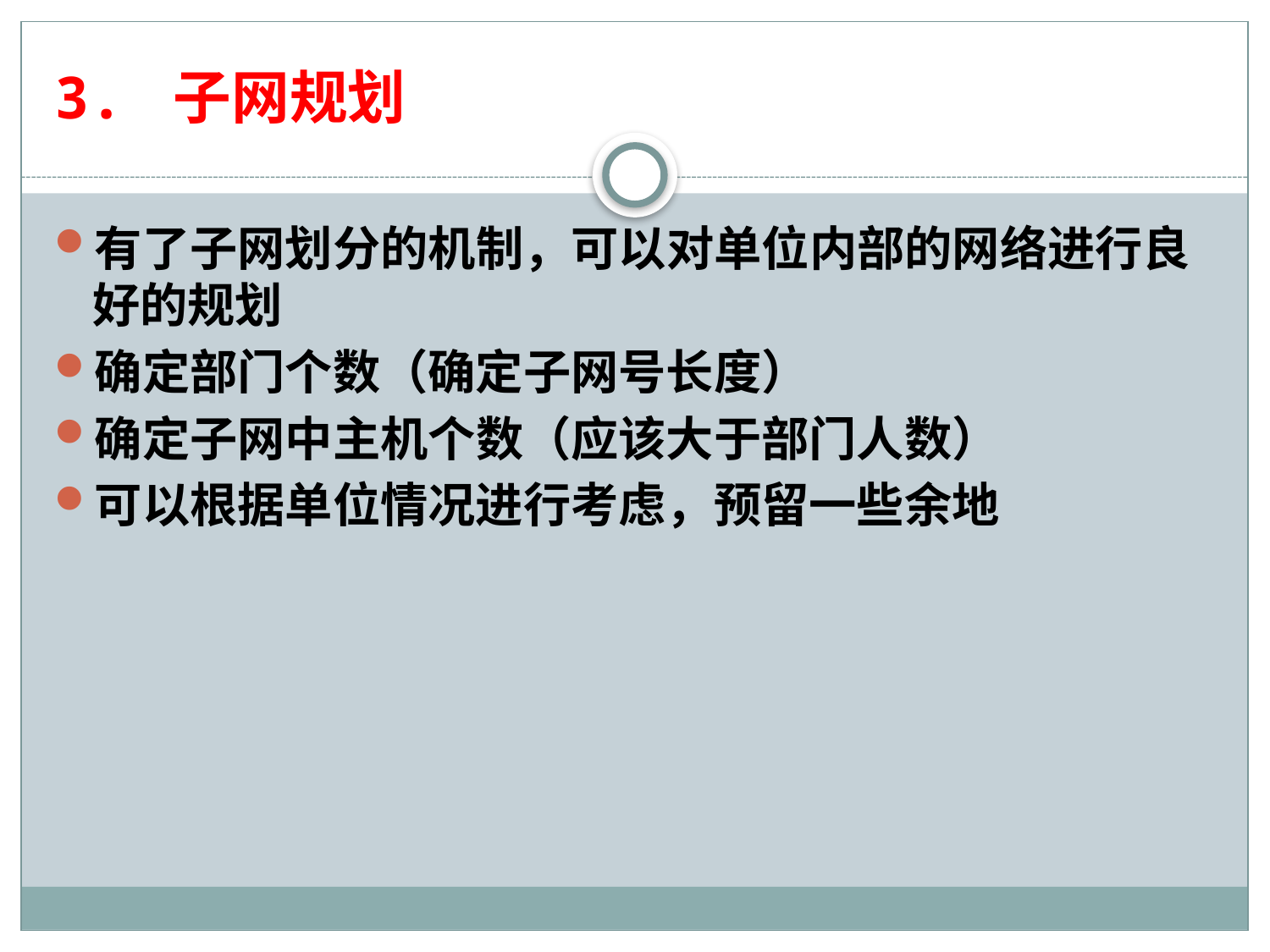

# 3. 子网规划
有了子网划分的机制，可以对单位内部的网络进行良好的规划
确定部门个数（确定子网号长度）
确定子网中主机个数（应该大于部门人数）
可以根据单位情况进行考虑，预留一些余地